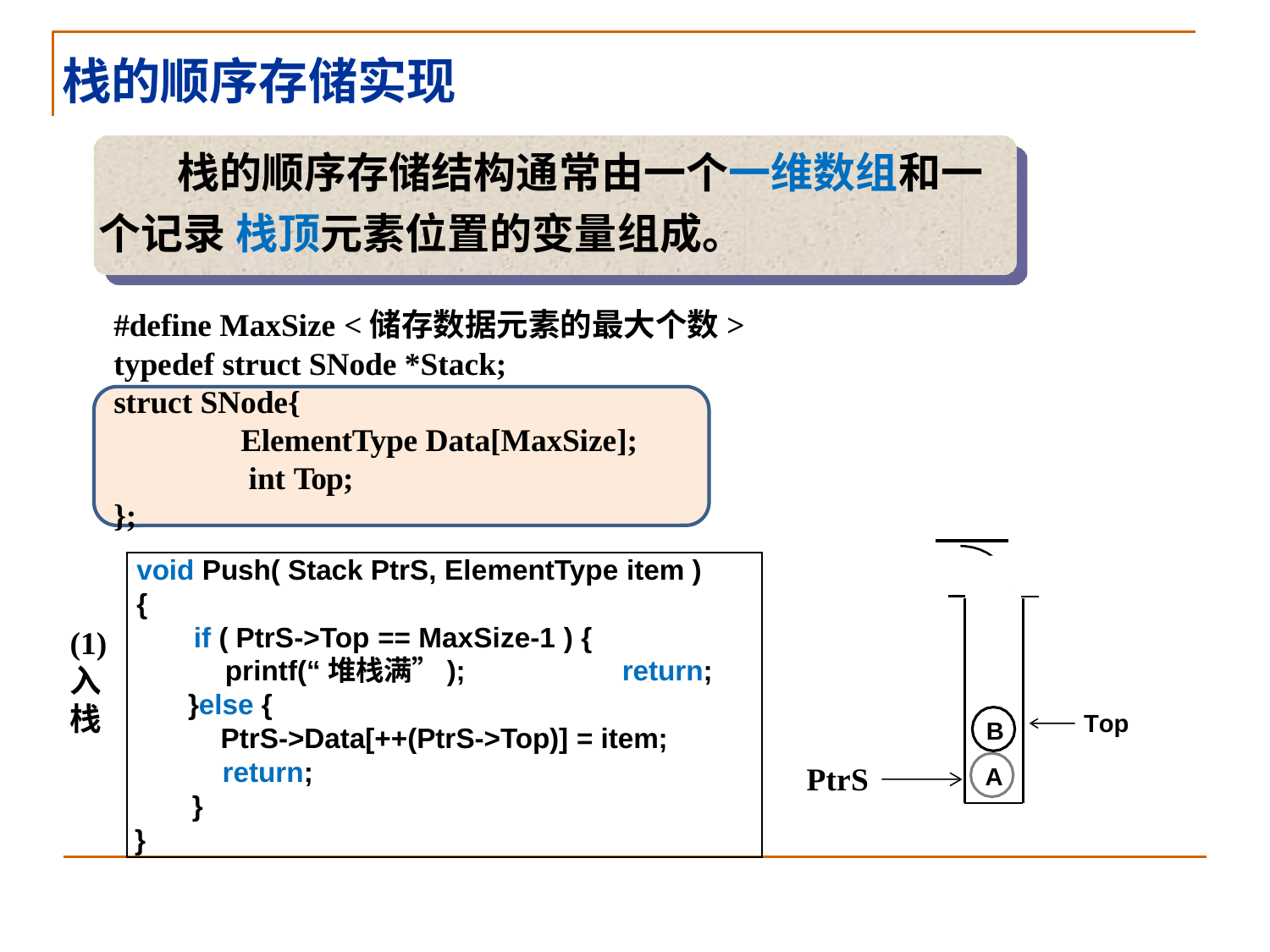

# 栈的顺序存储实现
栈的顺序存储结构通常由一个一维数组和一个记录 栈顶元素位置的变量组成。

#define MaxSize <储存数据元素的最大个数>
typedef struct SNode *Stack;  struct SNode{
ElementType Data[MaxSize];  int Top;
};

void Push( Stack PtrS, ElementType item )
{
if ( PtrS->Top == MaxSize-1 ) {
printf(“堆栈满”);	return;
}else {
PtrS->Data[++(PtrS->Top)] = item;  return;
}
}

(1)
入 栈

Top
B

PtrS
A